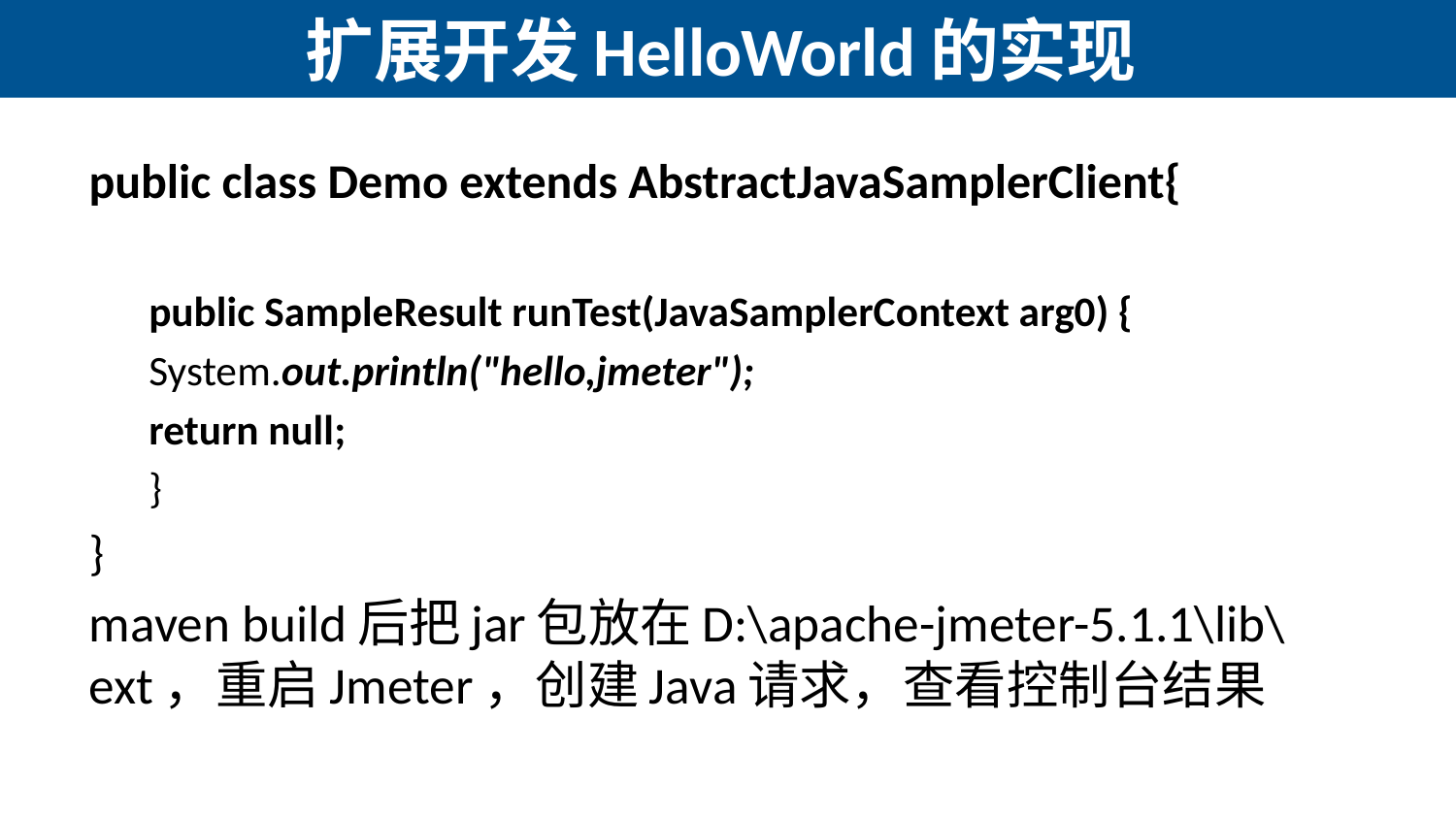

# 扩展开发HelloWorld的实现
public class Demo extends AbstractJavaSamplerClient{

public SampleResult runTest(JavaSamplerContext arg0) {
	System.out.println("hello,jmeter");
	return null;
}
}
maven build后把jar包放在D:\apache-jmeter-5.1.1\lib\ext，重启Jmeter，创建Java请求，查看控制台结果